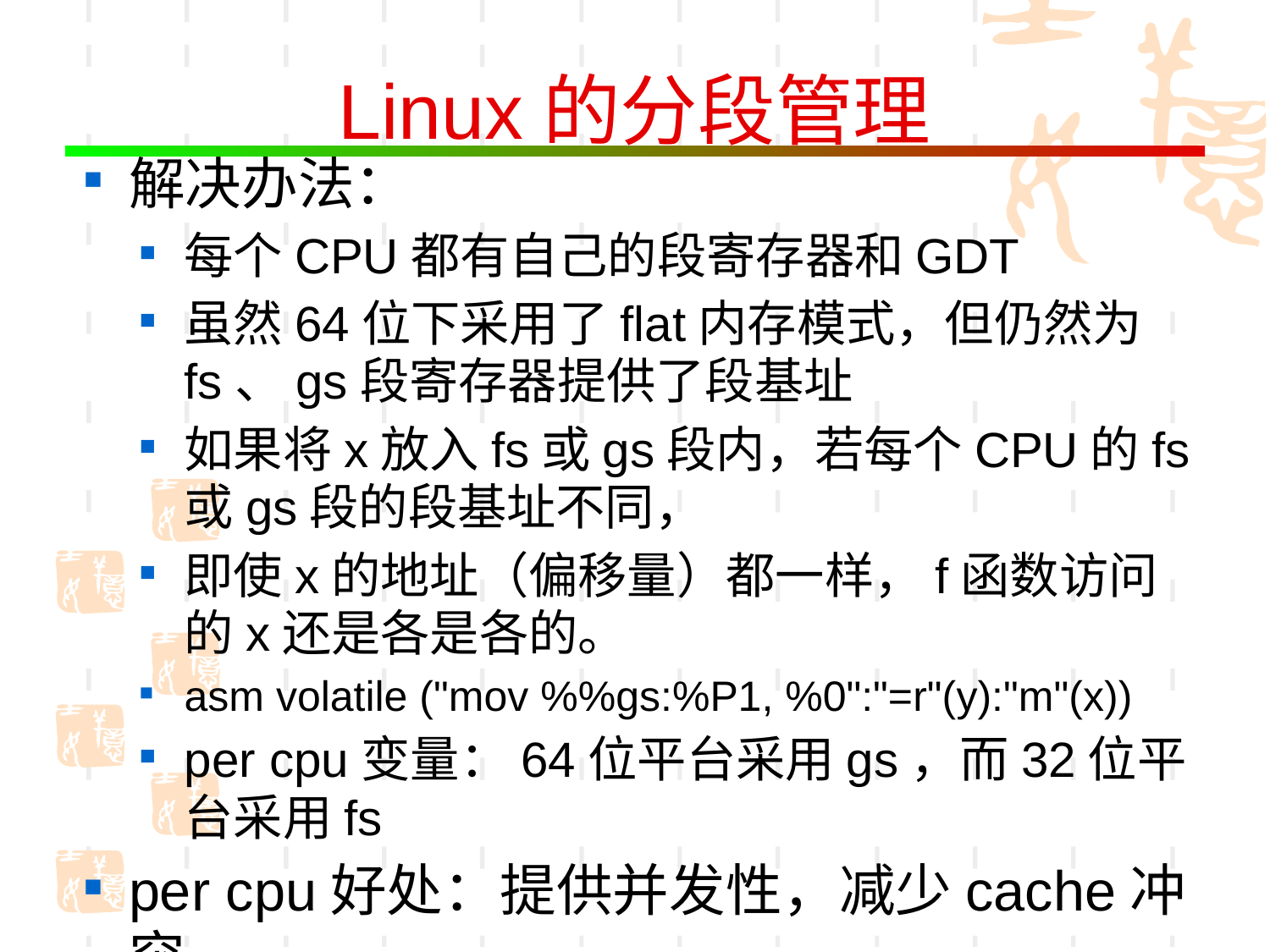

# Linux的分段管理
解决办法：
每个CPU都有自己的段寄存器和GDT
虽然64位下采用了flat内存模式，但仍然为fs、gs段寄存器提供了段基址
如果将x放入fs或gs段内，若每个CPU的fs或gs段的段基址不同，
即使x的地址（偏移量）都一样，f函数访问的x还是各是各的。
asm volatile ("mov %%gs:%P1, %0":"=r"(y):"m"(x))
per cpu变量：64位平台采用gs，而32位平台采用fs
per cpu好处：提供并发性，减少cache冲突